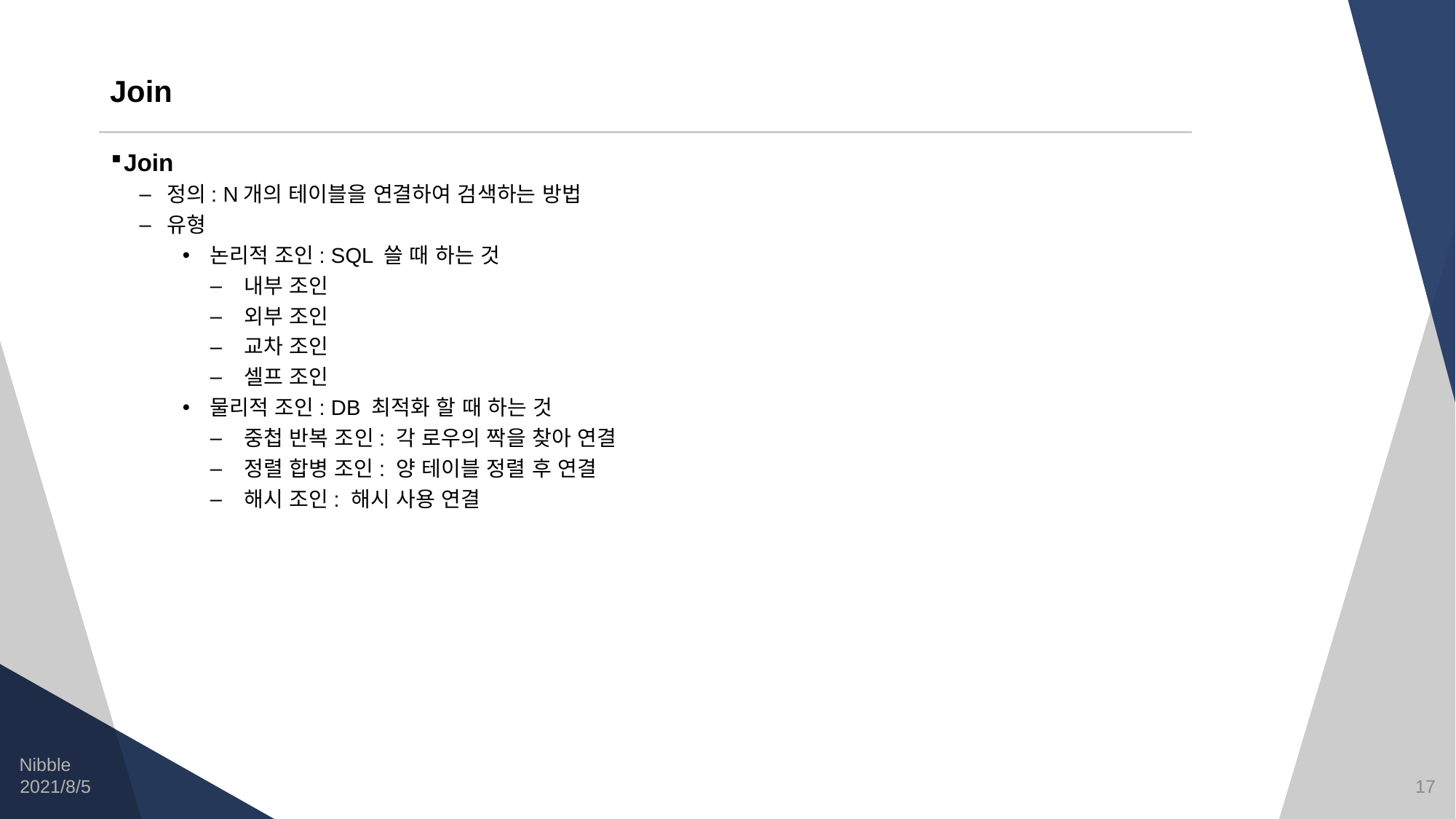

# Join

Join
정의: N개의 테이블을 연결하여 검색하는 방법
유형
논리적 조인: SQL 쓸 때 하는 것
내부 조인
외부 조인
교차 조인
셀프 조인
물리적 조인: DB 최적화 할 때 하는 것
중첩 반복 조인: 각 로우의 짝을 찾아 연결
정렬 합병 조인: 양 테이블 정렬 후 연결
해시 조인: 해시 사용 연결
Nibble
2021/8/5
17